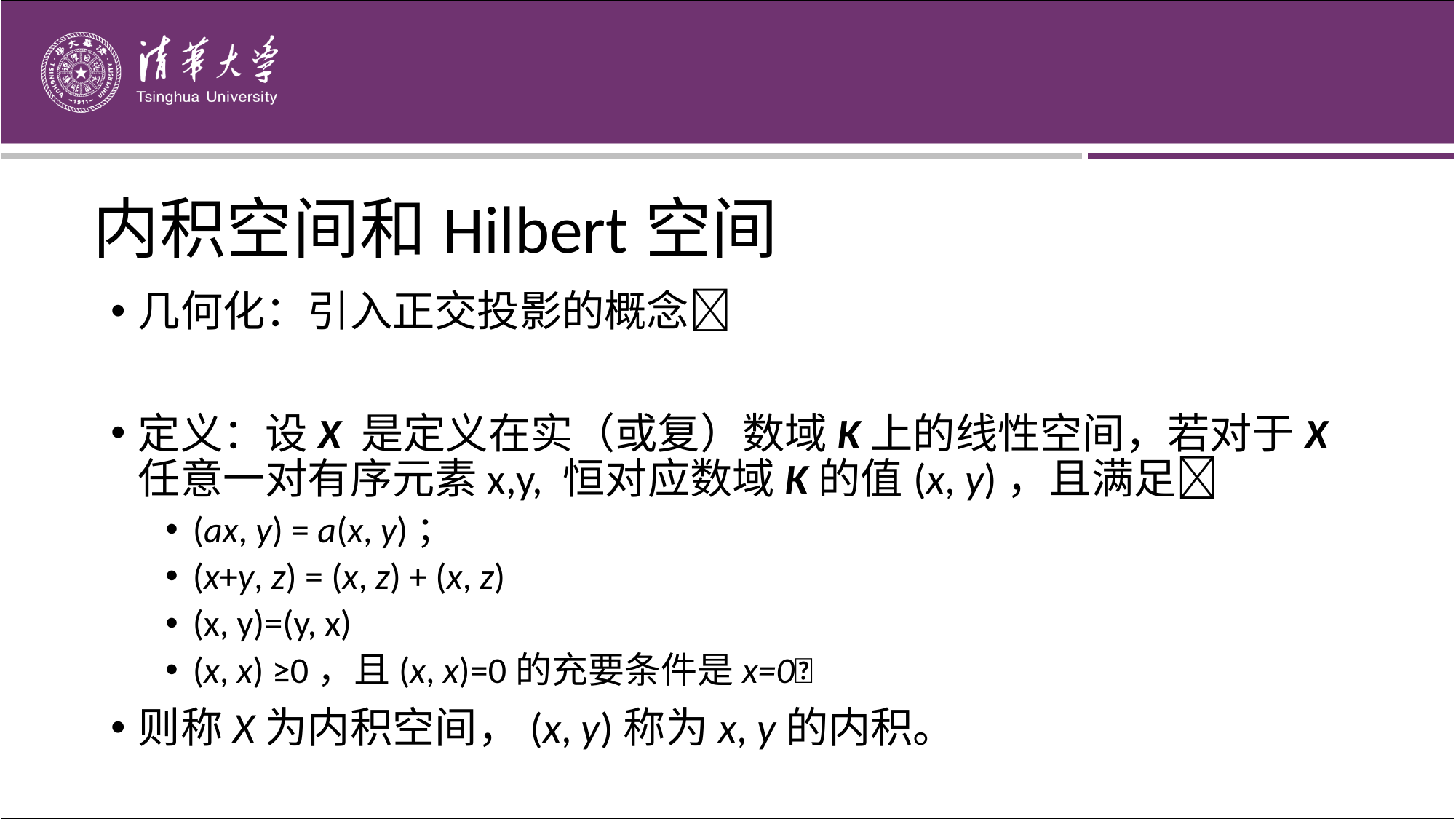

内积空间和Hilbert空间
几何化：引入正交投影的概念􀁺

定义：设X 是定义在实（或复）数域K上的线性空间，若对于X 任意一对有序元素x,y, 恒对应数域K的值(x, y)，且满足􀁺
(ax, y) = a(x, y)；
(x+y, z) = (x, z) + (x, z)
(x, y)=(y, x)
(x, x) ≥0，且(x, x)=0的充要条件是x=0􀁺
则称X为内积空间，(x, y)称为x, y的内积。